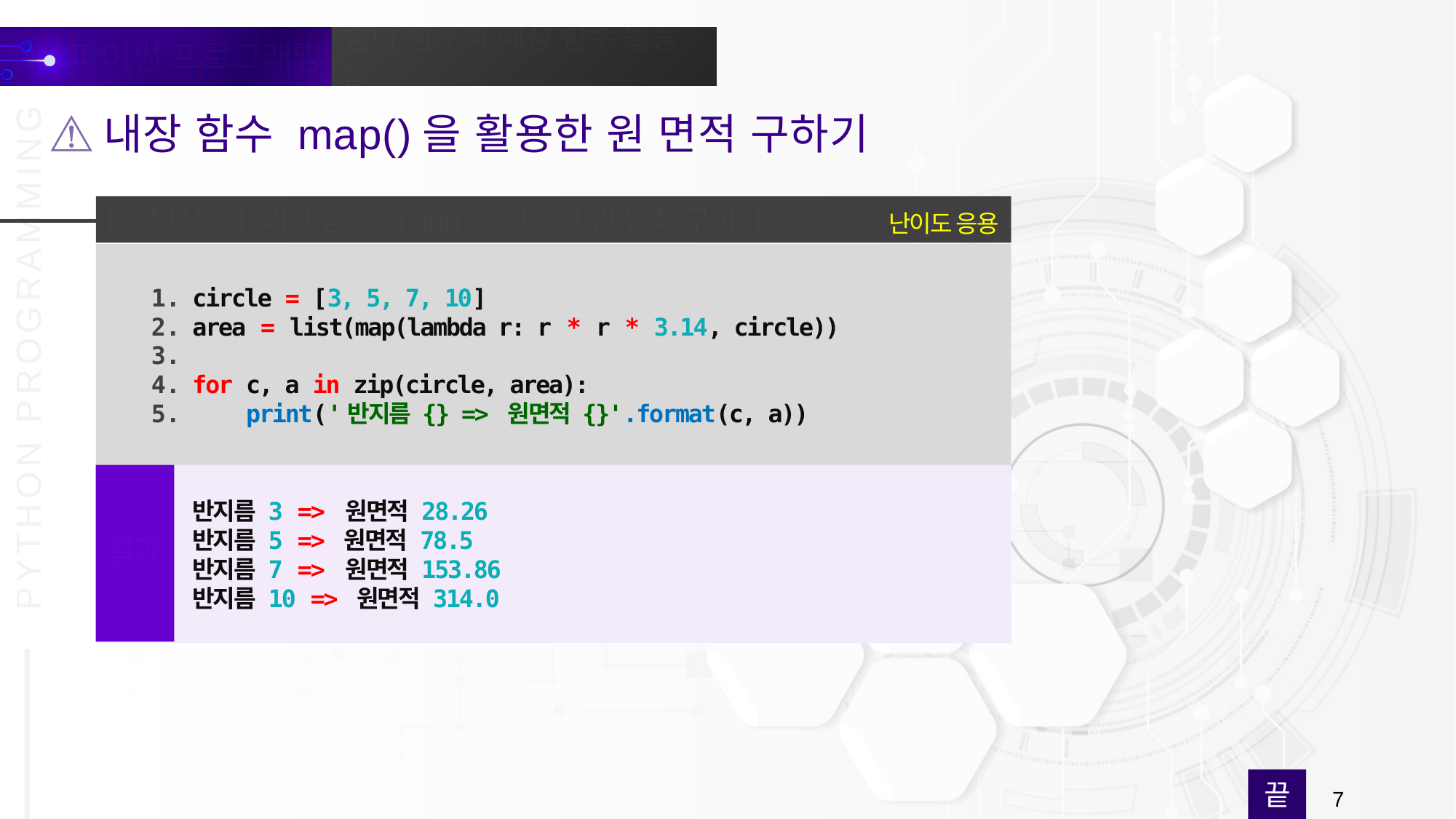

내장 함수 map()을 활용한 원 면적 구하기

[코딩실습] 내장 함수 map()을 활용한 원 면적 구하기
난이도 응용
circle = [3, 5, 7, 10]
area = list(map(lambda r: r * r * 3.14, circle))

for c, a in zip(circle, area):
    print('반지름 {} => 원면적 {}'.format(c, a))
반지름 3 => 원면적 28.26
반지름 5 => 원면적 78.5
반지름 7 => 원면적 153.86
반지름 10 => 원면적 314.0

결과
끝
7